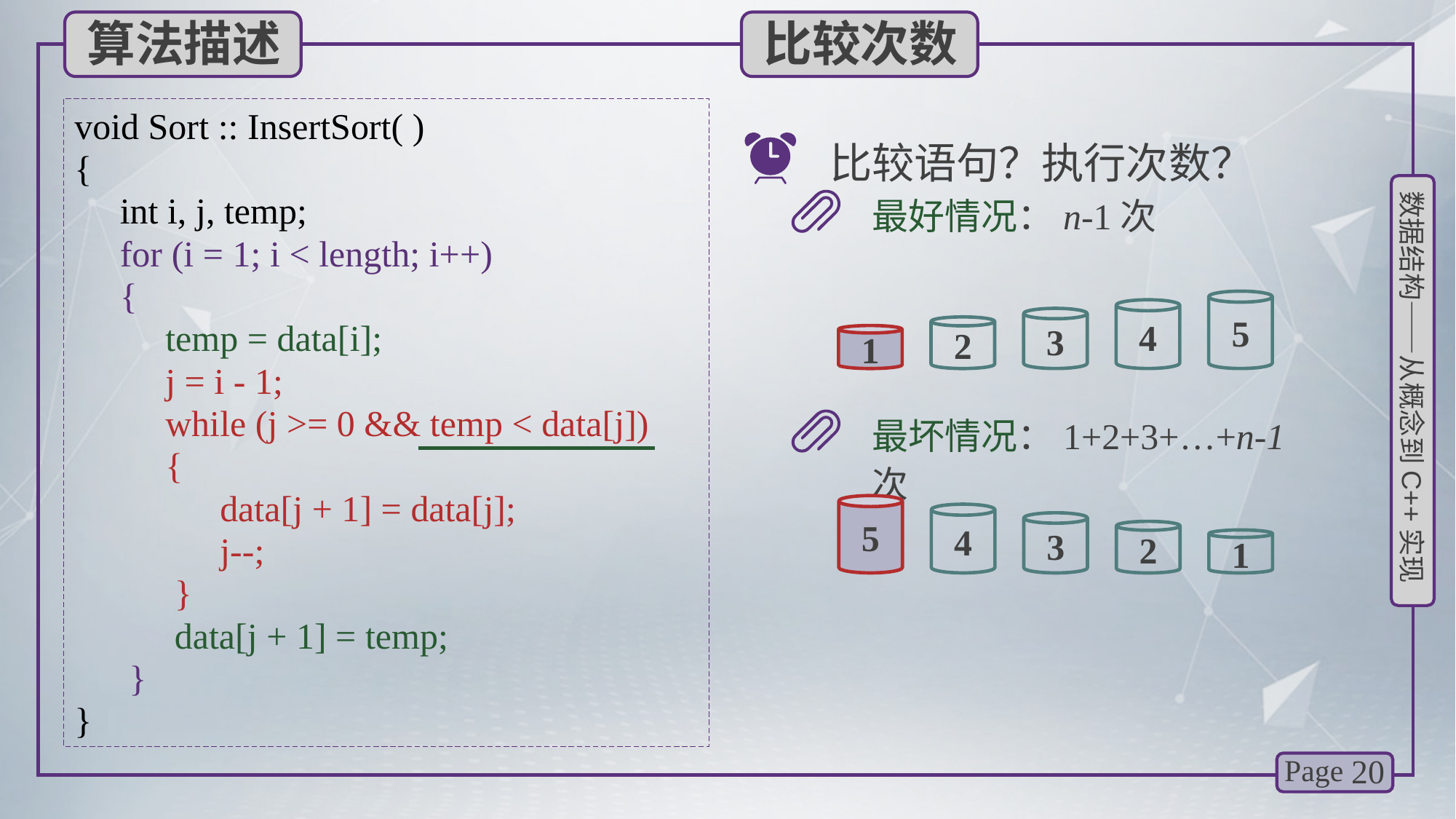

算法描述

比较次数

void Sort :: InsertSort( )
{
     int i, j, temp;
     for (i = 1; i < length; i++)
     {
          temp = data[i];
          j = i - 1;
          while (j >= 0 && temp < data[j])
          {
	    data[j + 1] = data[j];
                j--;
           }
           data[j + 1] = temp;
      }
}
比较语句？执行次数？

最好情况：n-1次

5
4
3
2
1
最坏情况：1+2+3+…+n-1次

5
4
3
2
1